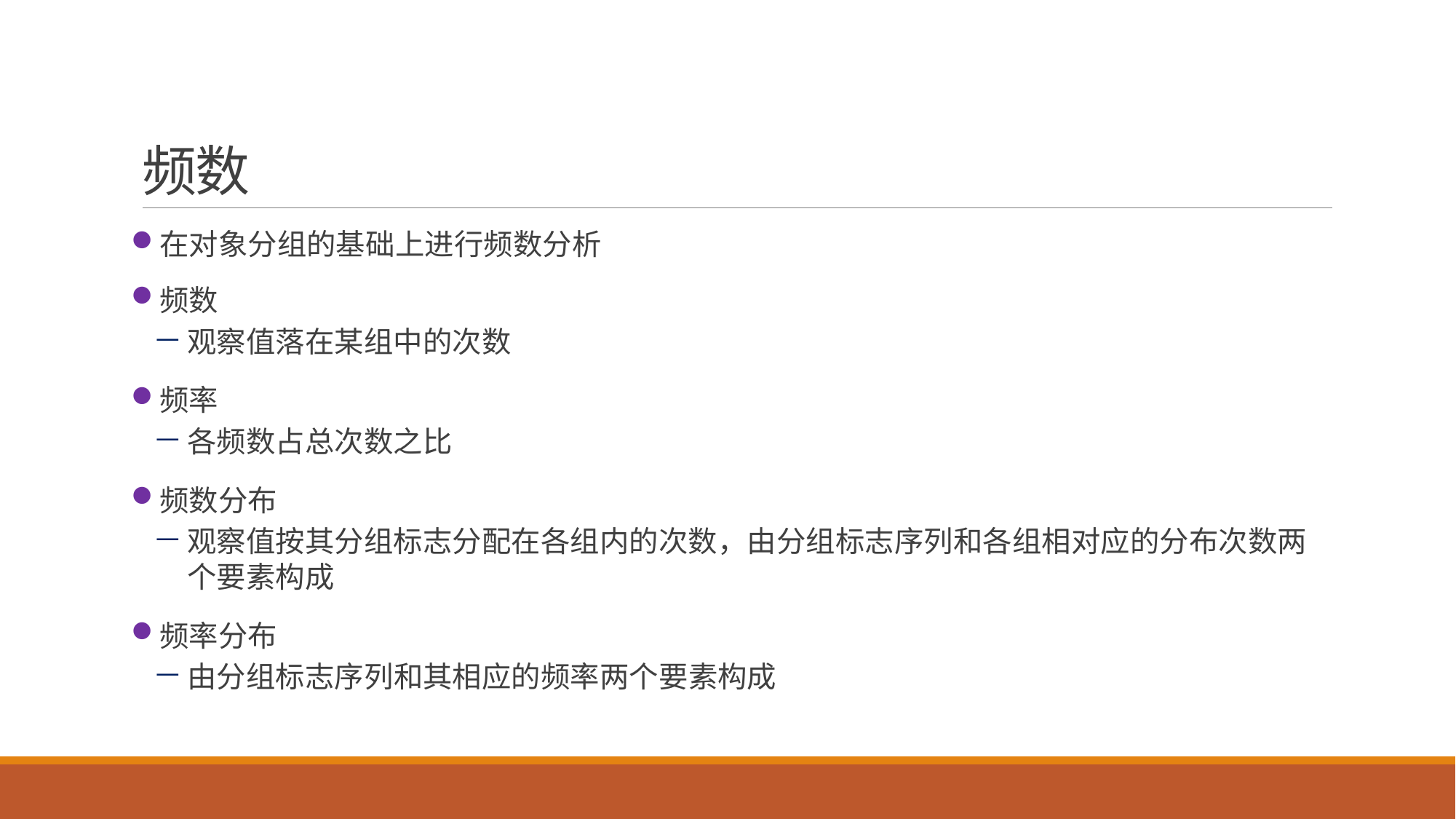

# 频数
在对象分组的基础上进行频数分析
频数
观察值落在某组中的次数
频率
各频数占总次数之比
频数分布
观察值按其分组标志分配在各组内的次数，由分组标志序列和各组相对应的分布次数两个要素构成
频率分布
由分组标志序列和其相应的频率两个要素构成